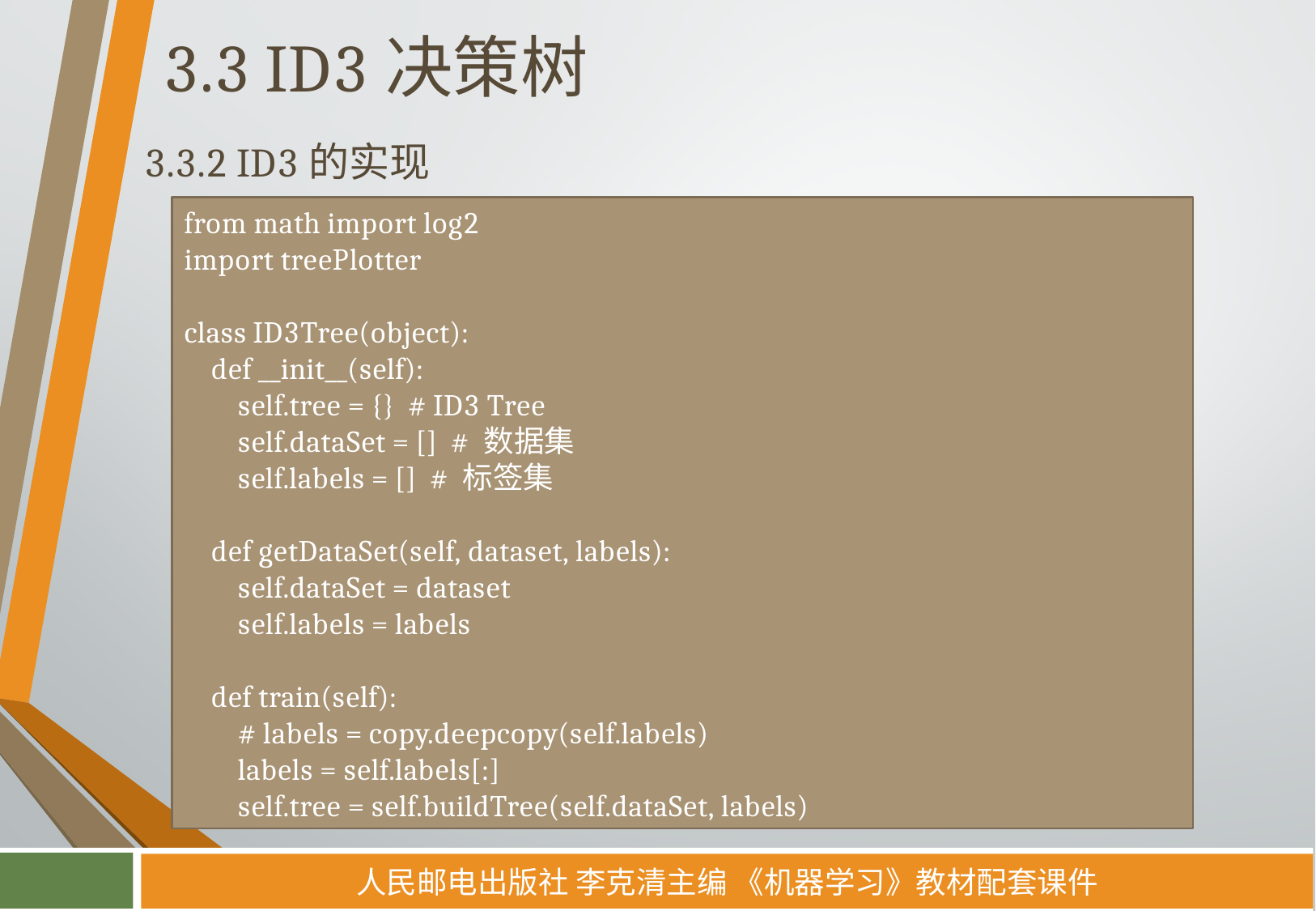

# 3.3 ID3决策树
3.3.2 ID3的实现
from math import log2
import treePlotter

class ID3Tree(object):
    def __init__(self):
        self.tree = {}  # ID3 Tree
        self.dataSet = []  # 数据集
        self.labels = []  # 标签集

    def getDataSet(self, dataset, labels):
        self.dataSet = dataset
        self.labels = labels

    def train(self):
        # labels = copy.deepcopy(self.labels)
        labels = self.labels[:]
        self.tree = self.buildTree(self.dataSet, labels)